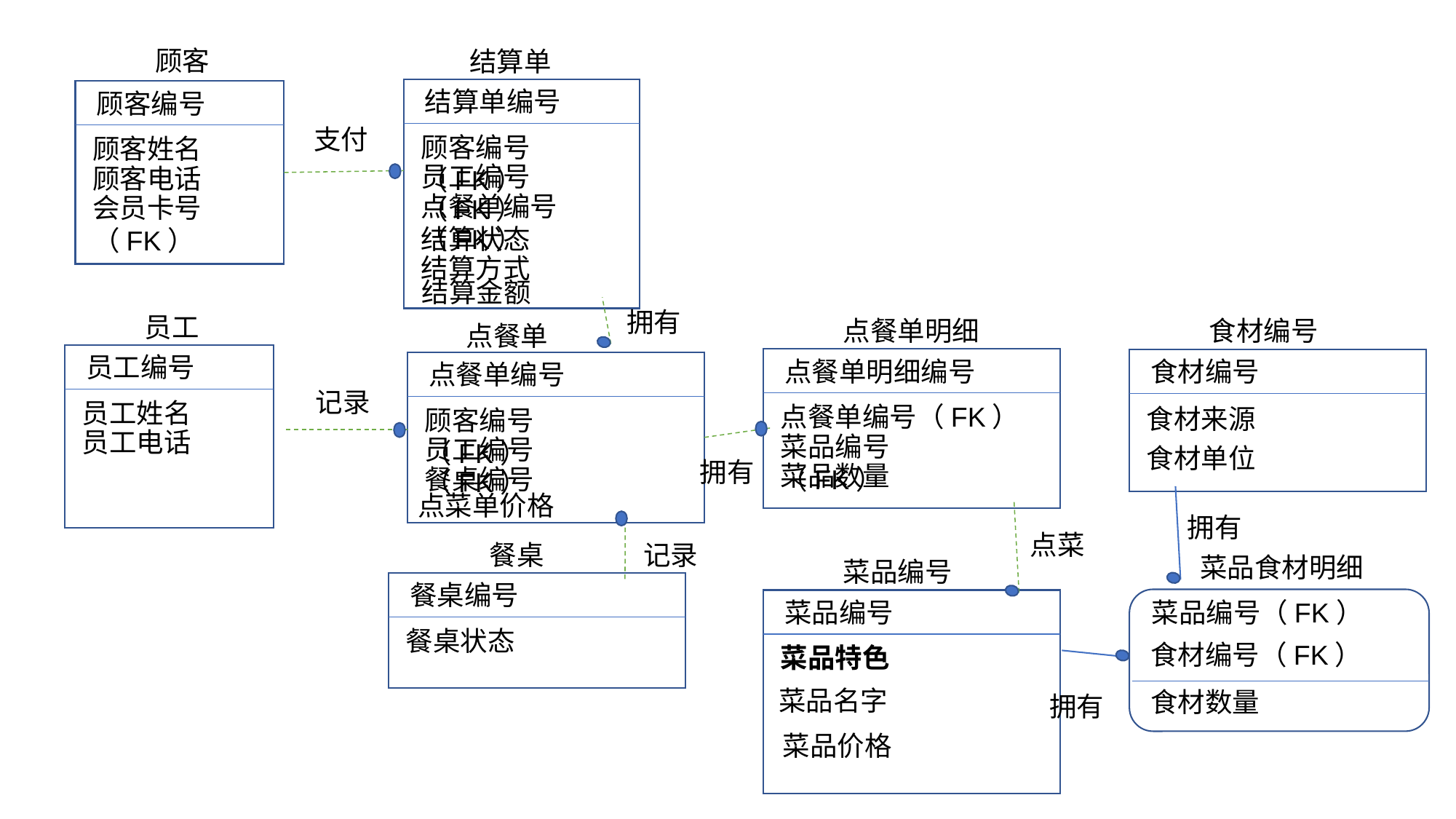

顾客
结算单

结算单编号

顾客编号
支付
顾客编号（FK）
顾客姓名
员工编号（FK）
顾客电话

点餐单编号（FK）
会员卡号（FK）
结算状态
结算方式
结算金额
拥有
员工
点餐单明细
食材编号
点餐单

员工编号
点餐单明细编号

食材编号
点餐单编号

记录
员工姓名
点餐单编号（FK）
食材来源
顾客编号（FK）
员工电话

菜品编号（FK）
员工编号（FK）
食材单位
拥有
菜品数量
餐桌编号
点菜单价格
拥有

点菜
记录
餐桌
菜品食材明细
菜品编号

餐桌编号

菜品编号
菜品编号（FK）
餐桌状态
食材编号（FK）
菜品特色

菜品名字
食材数量
拥有
菜品价格